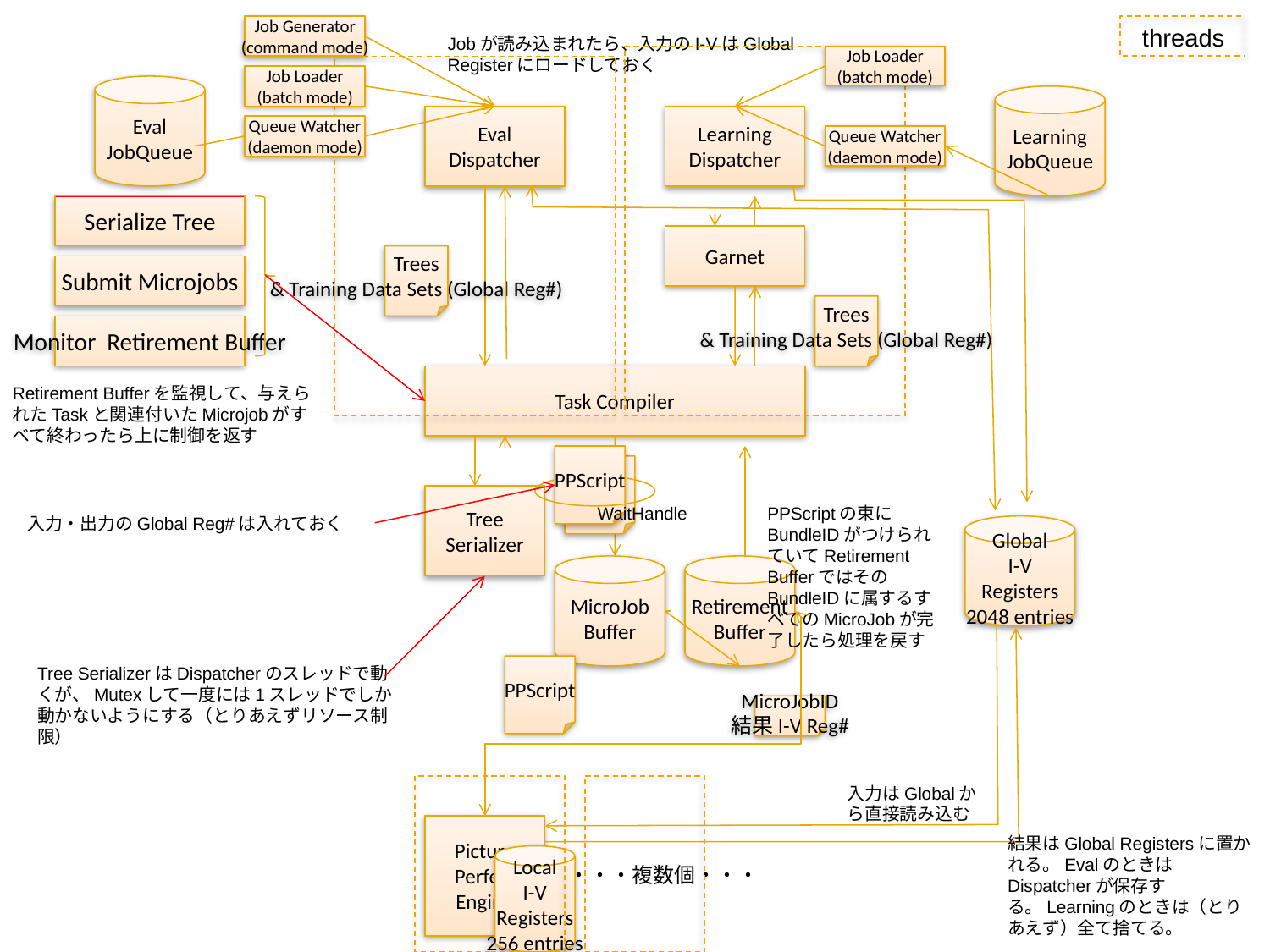

Job Generator
(command mode)

threads
Jobが読み込まれたら、入力のI-VはGlobal Registerにロードしておく

Job Loader
(batch mode)

Job Loader
(batch mode)
Eval
JobQueue
Learning
JobQueue
Eval
Dispatcher
Learning
Dispatcher
Queue Watcher
(daemon mode)
Queue Watcher
(daemon mode)

Serialize Tree

Garnet
Trees
& Training Data Sets (Global Reg#)
Submit Microjobs
Trees
& Training Data Sets (Global Reg#)
Monitor  Retirement Buffer
Task Compiler
Retirement Bufferを監視して、与えられたTaskと関連付いたMicrojobがすべて終わったら上に制御を返す
PPScript

Tree
Serializer
WaitHandle
PPScriptの束にBundleIDがつけられていてRetirement BufferではそのBundleIDに属するすべてのMicroJobが完了したら処理を戻す
入力・出力のGlobal Reg#は入れておく
Global
I-V
Registers
2048 entries
MicroJob
Buffer
Retirement
Buffer

Tree SerializerはDispatcherのスレッドで動くが、Mutexして一度には1スレッドでしか動かないようにする（とりあえずリソース制限）
PPScript
MicroJobID
結果I-V Reg#

入力はGlobalから直接読み込む
Picture
Perfect
Engine
結果はGlobal Registersに置かれる。EvalのときはDispatcherが保存する。Learningのときは（とりあえず）全て捨てる。
Local
I-V
Registers
256 entries
・・・複数個・・・